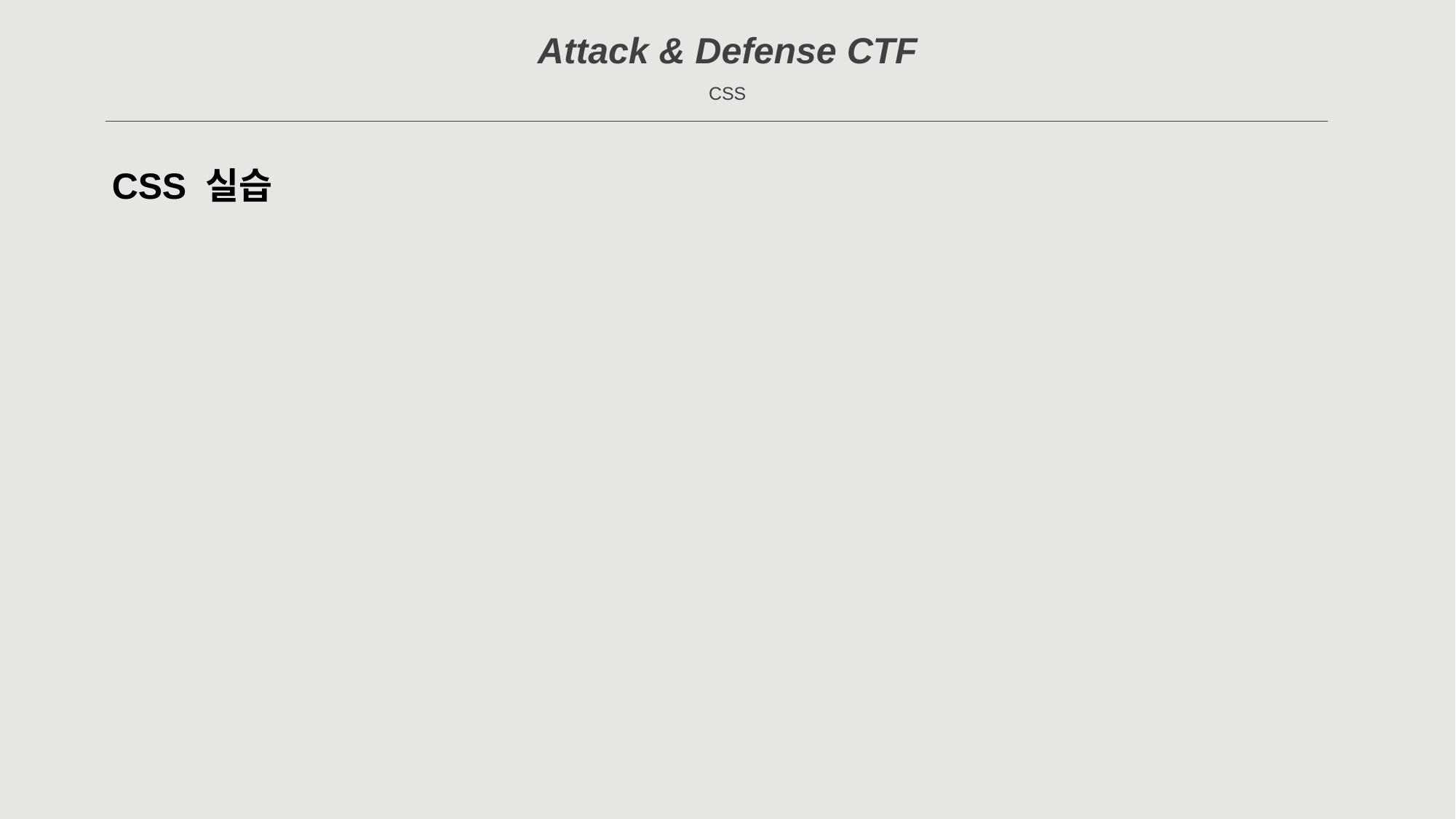

Attack & Defense CTF
CSS
CSS 실습